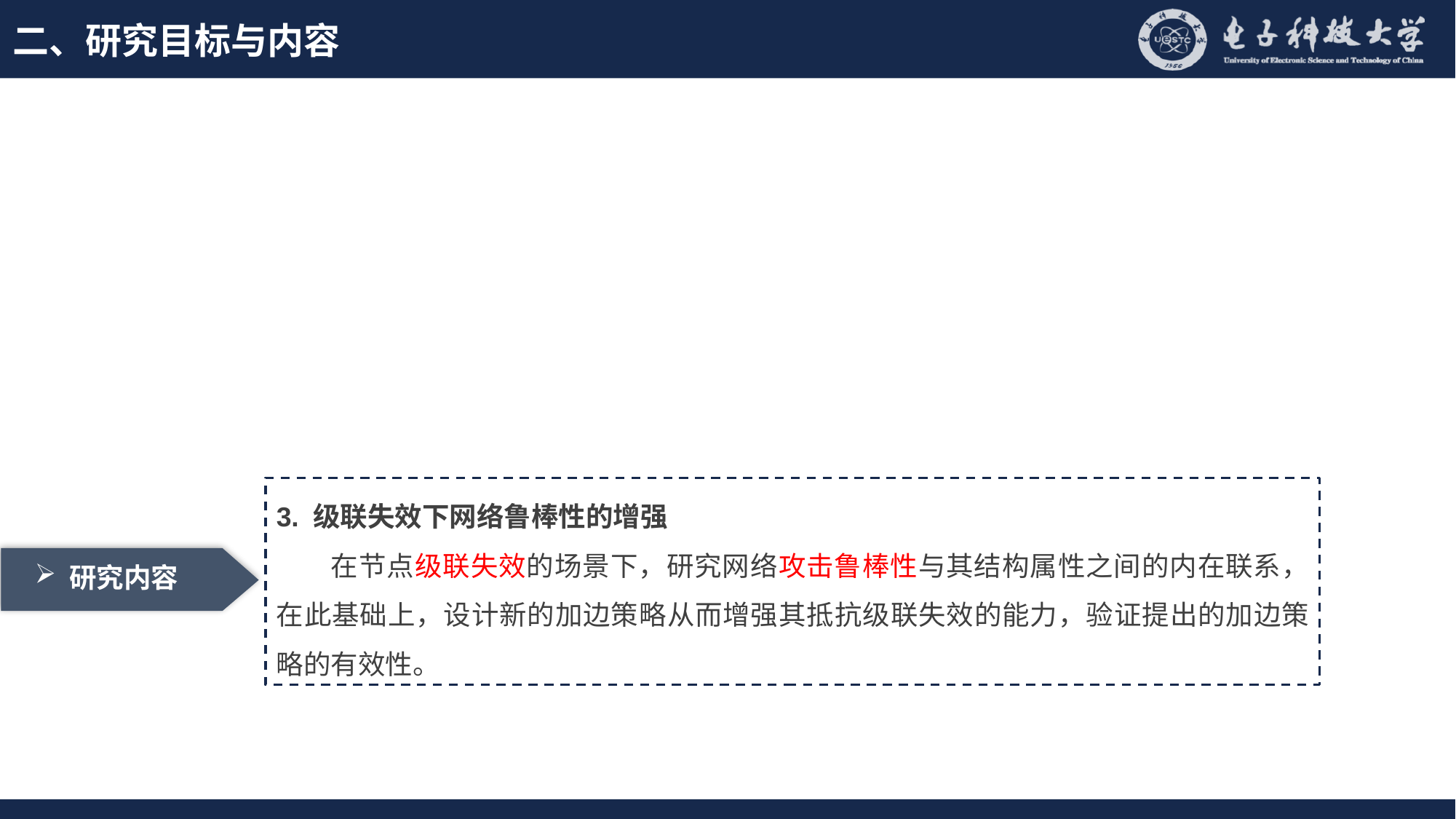

二、研究目标与内容
3. 级联失效下网络鲁棒性的增强
在节点级联失效的场景下，研究网络攻击鲁棒性与其结构属性之间的内在联系，在此基础上，设计新的加边策略从而增强其抵抗级联失效的能力，验证提出的加边策略的有效性。

研究内容